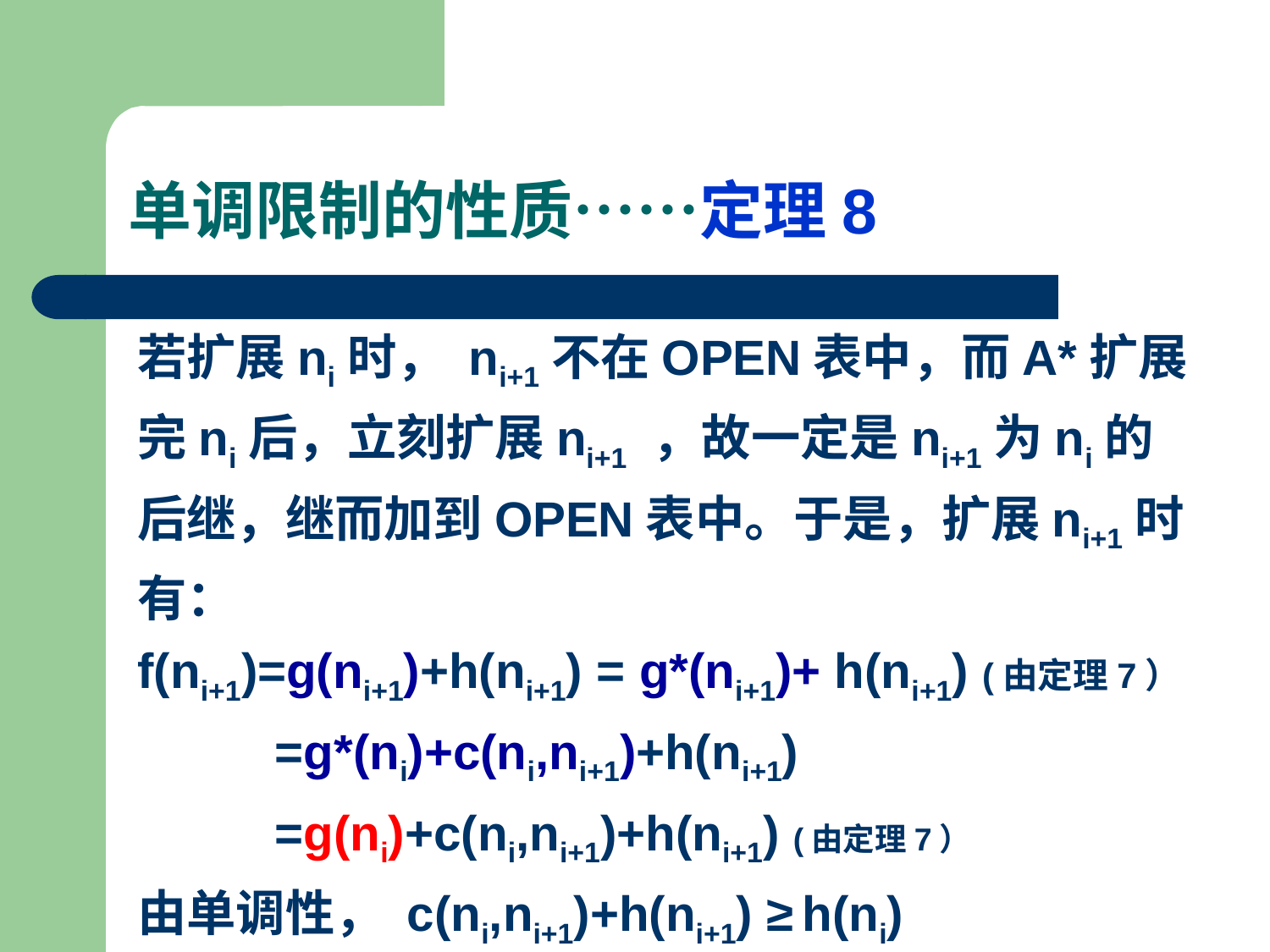

单调限制的性质……定理8
若扩展ni时， ni+1不在OPEN表中，而A*扩展完ni后，立刻扩展ni+1 ，故一定是ni+1为ni的后继，继而加到OPEN表中。于是，扩展ni+1时有：
f(ni+1)=g(ni+1)+h(ni+1) = g*(ni+1)+ h(ni+1) (由定理7）
          =g*(ni)+c(ni,ni+1)+h(ni+1)
          =g(ni)+c(ni,ni+1)+h(ni+1) (由定理7）
由单调性， c(ni,ni+1)+h(ni+1) ≥ h(ni)
所以      f(ni+1) ≥ g(ni)+h(ni) = f(ni)       证毕。
68